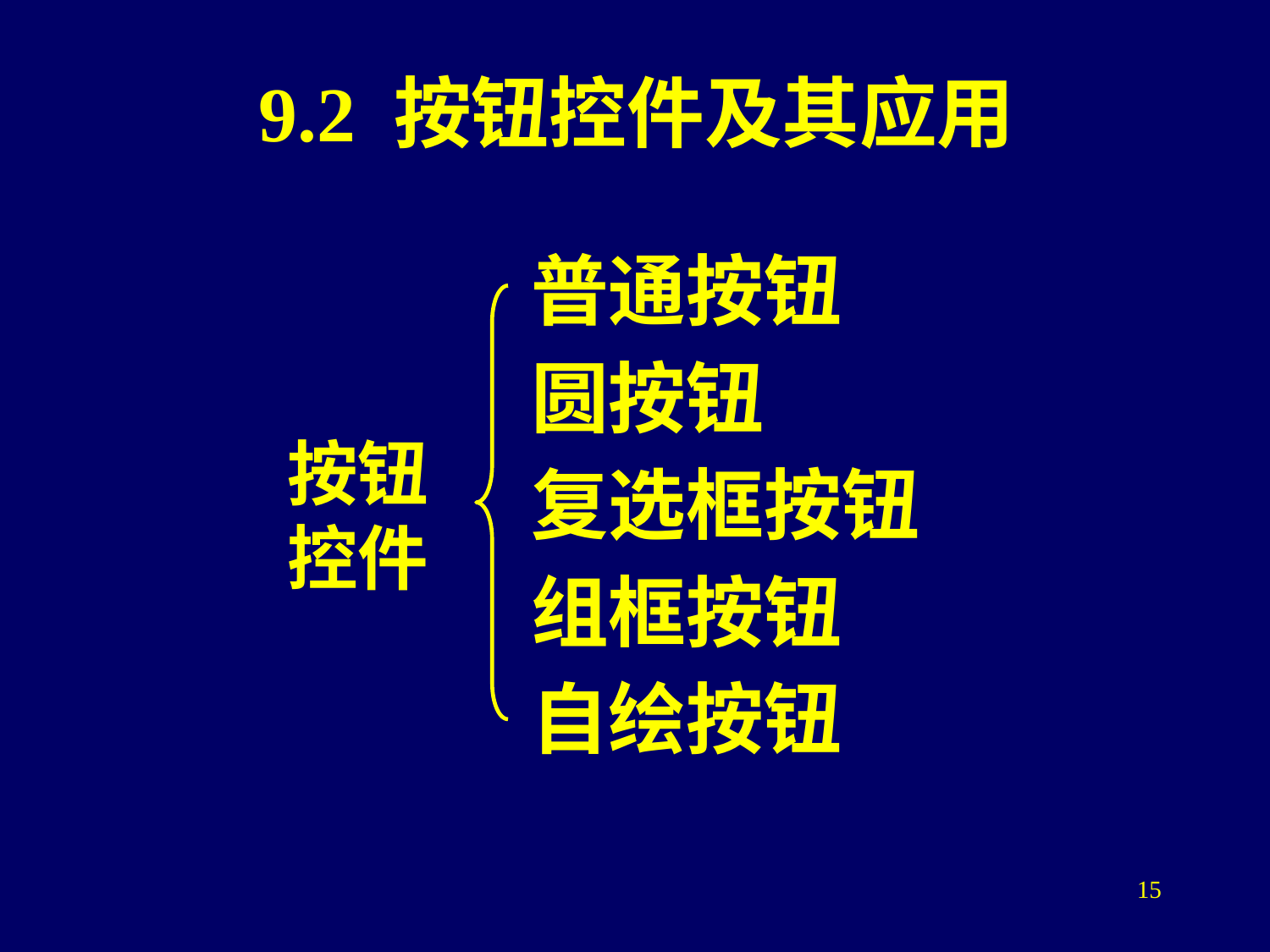

# 9.2 按钮控件及其应用
普通按钮
圆按钮
复选框按钮
组框按钮
自绘按钮

按钮控件
15